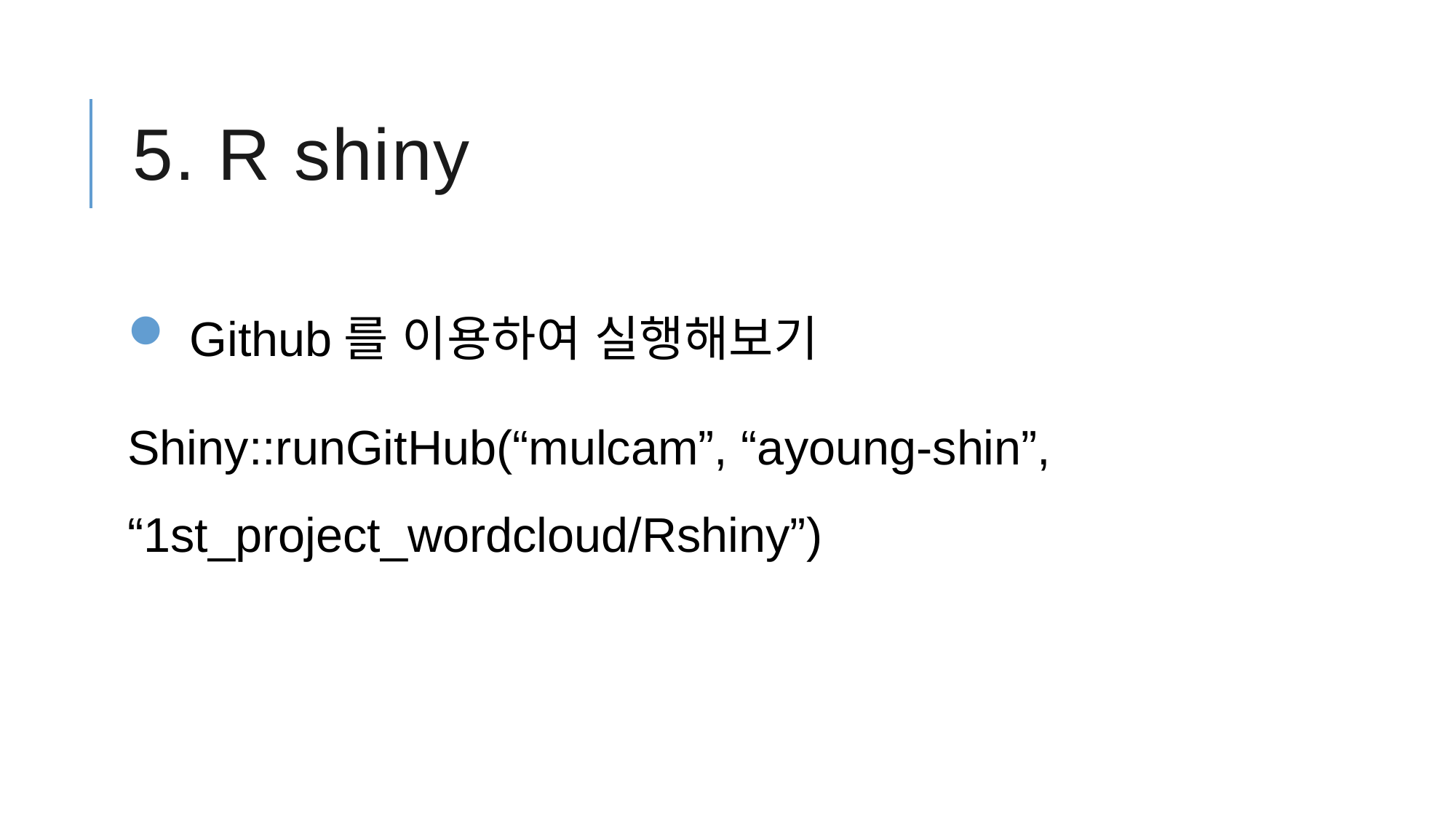

# 5. R shiny
 Github를 이용하여 실행해보기
Shiny::runGitHub(“mulcam”, “ayoung-shin”, “1st_project_wordcloud/Rshiny”)